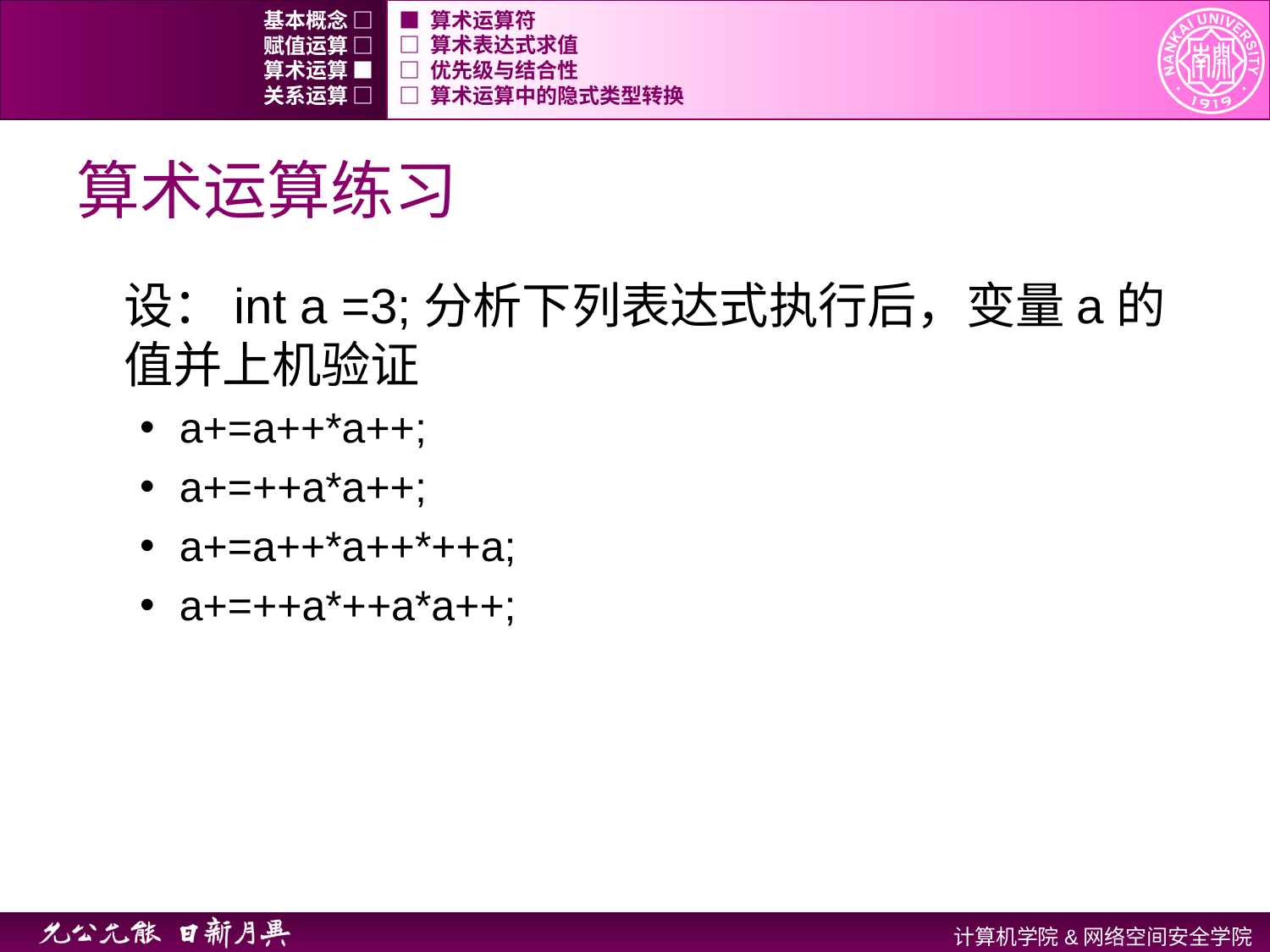

基本概念 □
■ 算术运算符
赋值运算 □
□ 算术表达式求值
算术运算 ■
□ 优先级与结合性
关系运算 □
□ 算术运算中的隐式类型转换
# 算术运算练习
设：int a =3;分析下列表达式执行后，变量a的值并上机验证
a+=a++*a++;
a+=++a*a++;
a+=a++*a++*++a;
a+=++a*++a*a++;